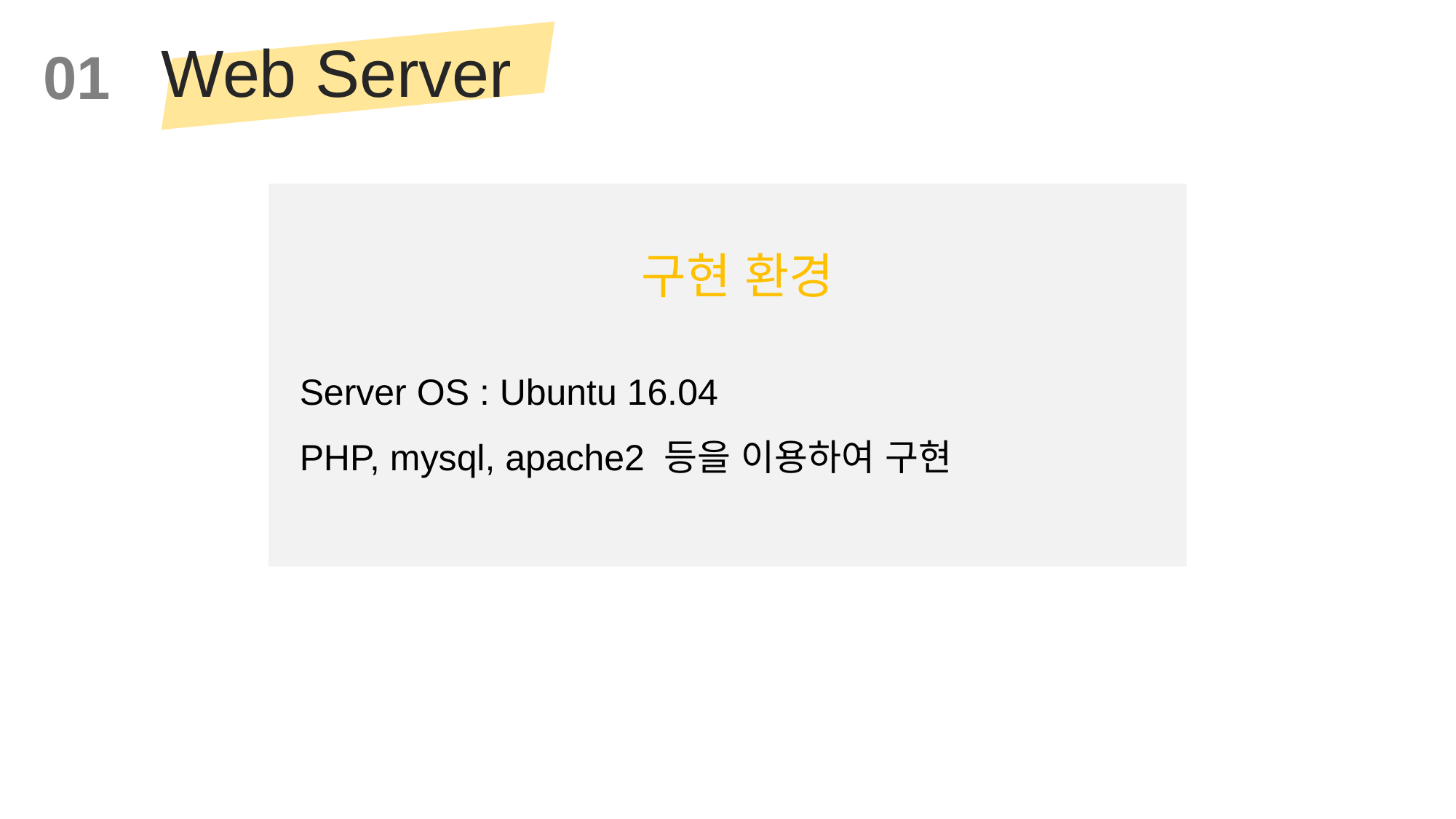

Web Server
01

구현 환경

Server OS : Ubuntu 16.04
PHP, mysql, apache2 등을 이용하여 구현